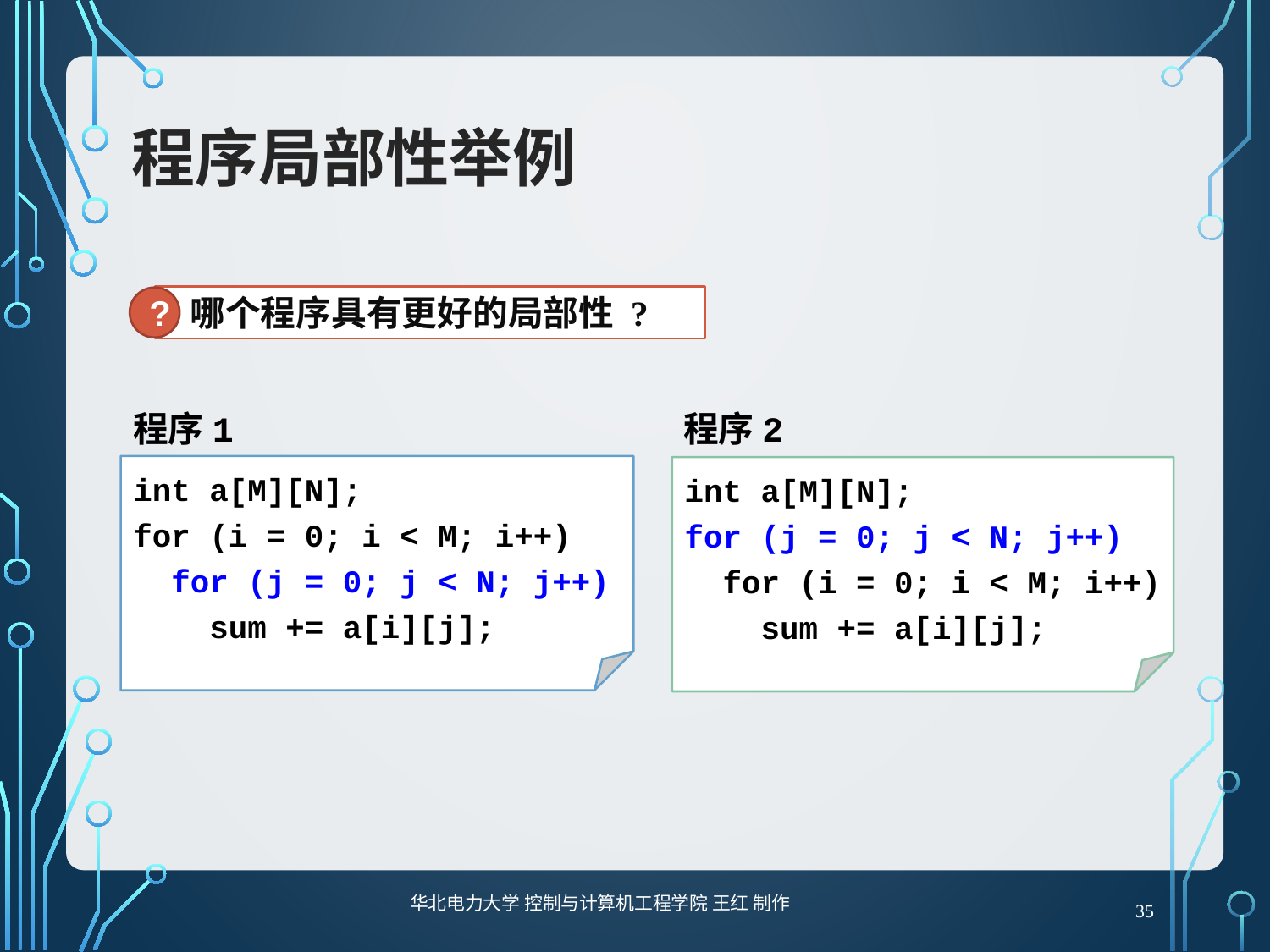

# 程序局部性举例
哪个程序具有更好的局部性 ?
?
程序1
int a[M][N];
for (i = 0; i < M; i++)
  for (j = 0; j < N; j++)
    sum += a[i][j];
程序2
int a[M][N];
for (j = 0; j < N; j++)
  for (i = 0; i < M; i++)
    sum += a[i][j];
华北电力大学 控制与计算机工程学院 王红 制作
35